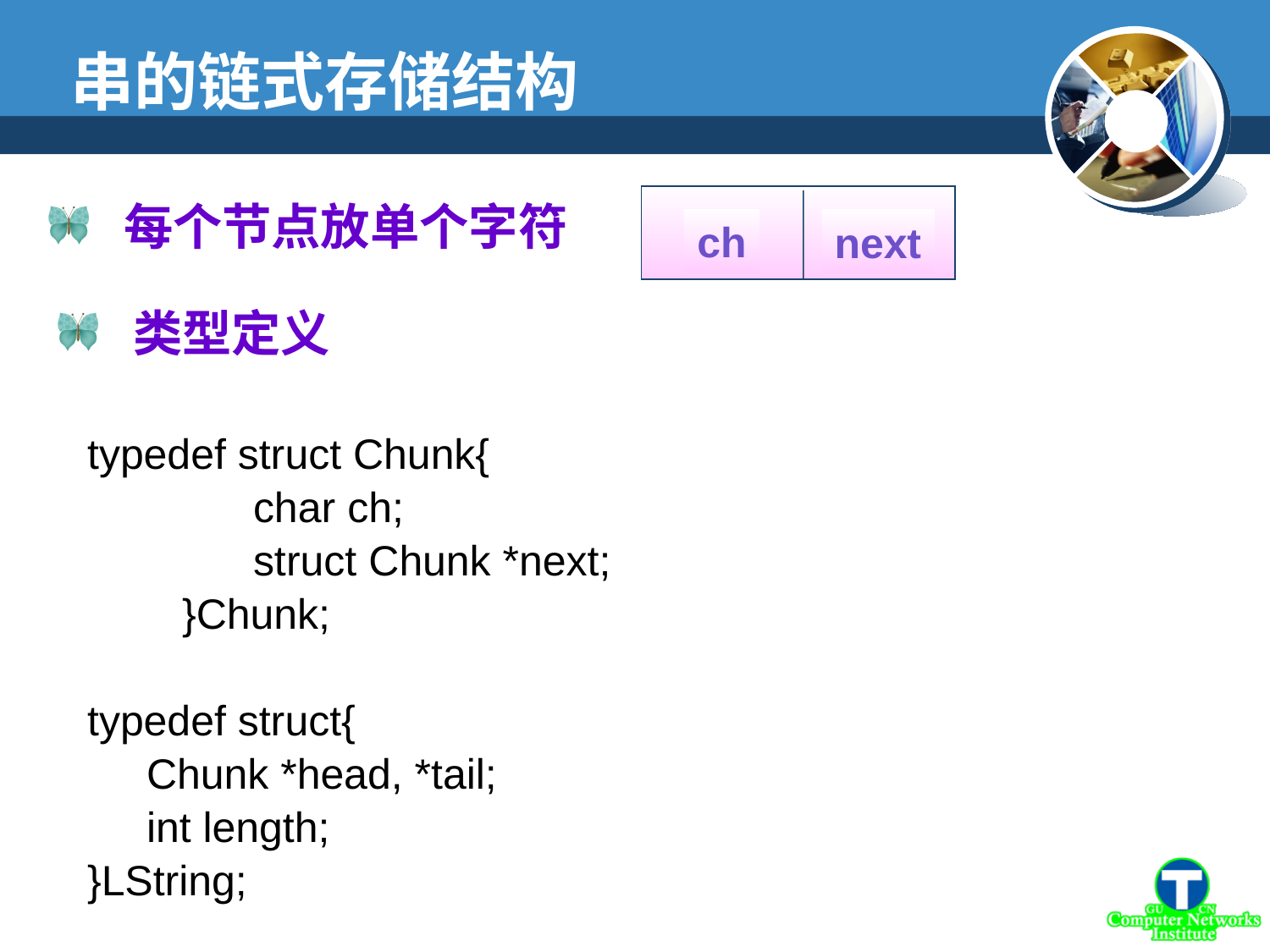

串的链式存储结构

ch
next
  每个节点放单个字符
  类型定义
typedef struct Chunk{
              char ch;
              struct Chunk *next;
        }Chunk;

typedef struct{
     Chunk *head, *tail;
     int length;
}LString;